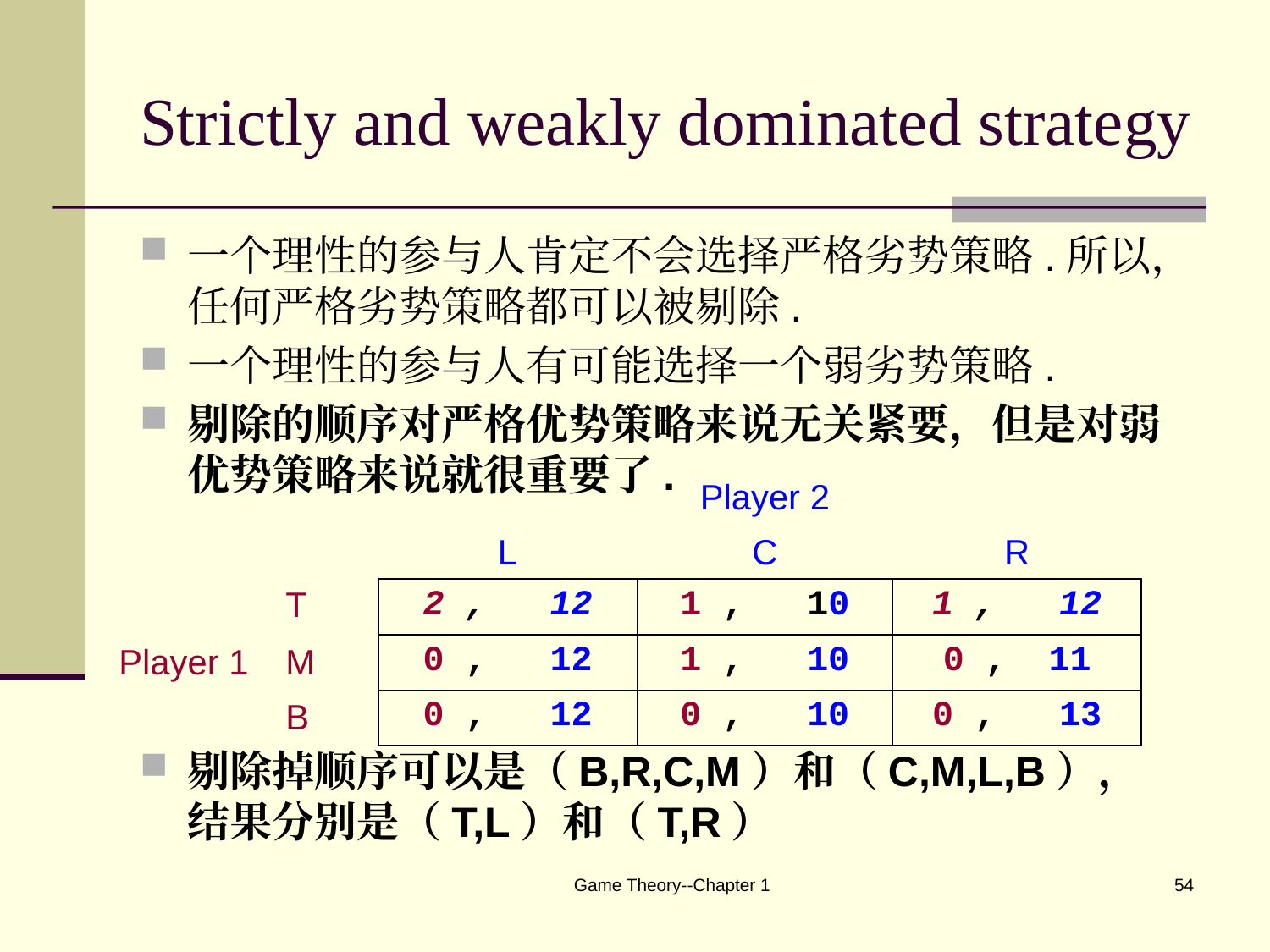

# Strictly and weakly dominated strategy
一个理性的参与人肯定不会选择严格劣势策略.所以，任何严格劣势策略都可以被剔除.
一个理性的参与人有可能选择一个弱劣势策略.
剔除的顺序对严格优势策略来说无关紧要，但是对弱优势策略来说就很重要了.

剔除掉顺序可以是（B,R,C,M）和（C,M,L,B），结果分别是（T,L）和（T,R）
|  |  |  | Player 2 |  |
| --- | --- | --- | --- | --- |
|  |  | L | C | R |
| Player 1 | T | 2 , 12 | 1 , 10 | 1 , 12 |
|  | M | 0 , 12 | 1 , 10 | 0 , 11 |
|  | B | 0 , 12 | 0 , 10 | 0 , 13 |
Game Theory--Chapter 1
54